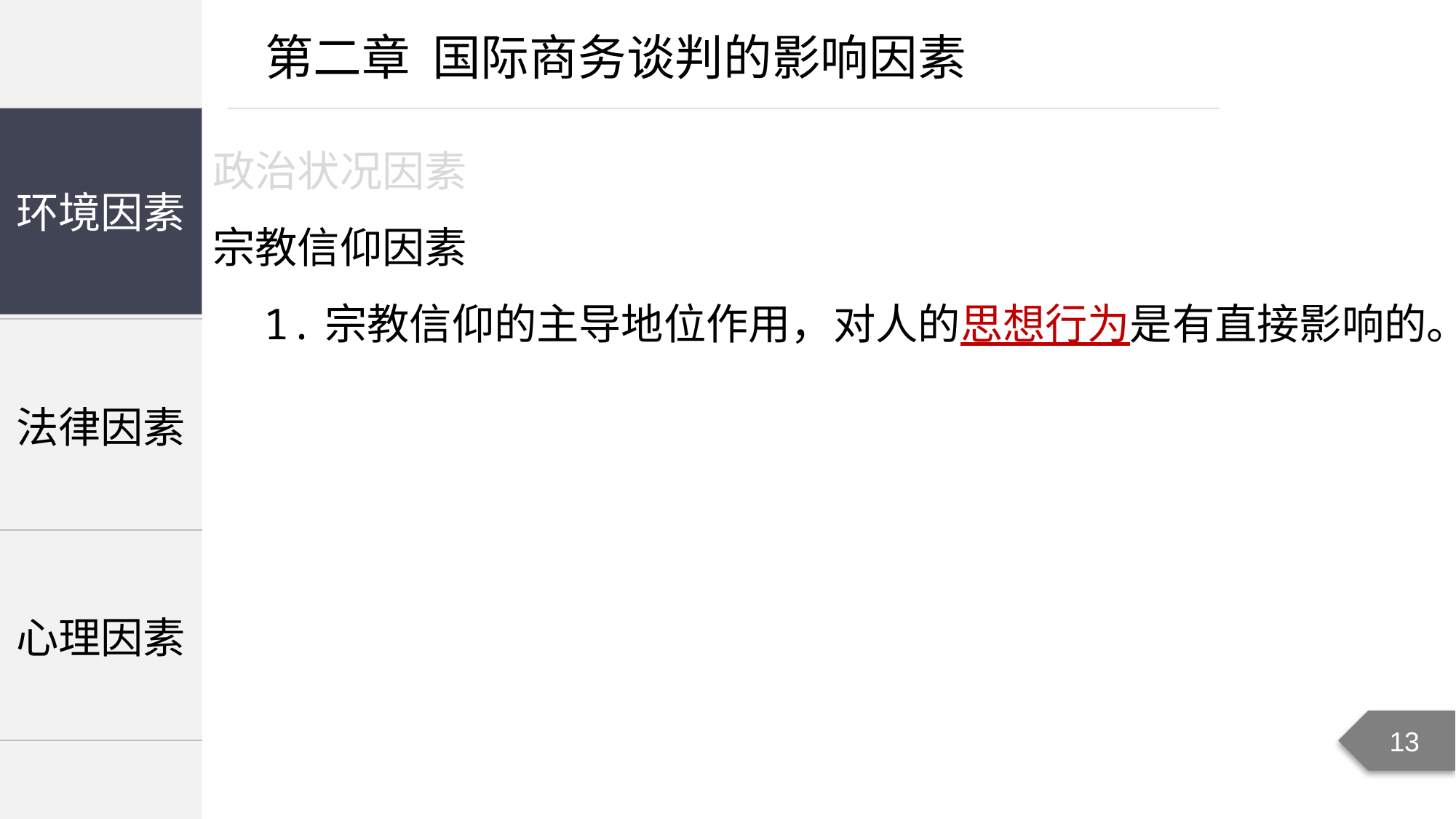

第二章  国际商务谈判的影响因素
|  |
| --- |
| 法律因素 |
| 心理因素 |
环境因素

政治状况因素
宗教信仰因素
  1.宗教信仰的主导地位作用，对人的思想行为是有直接影响的。
13